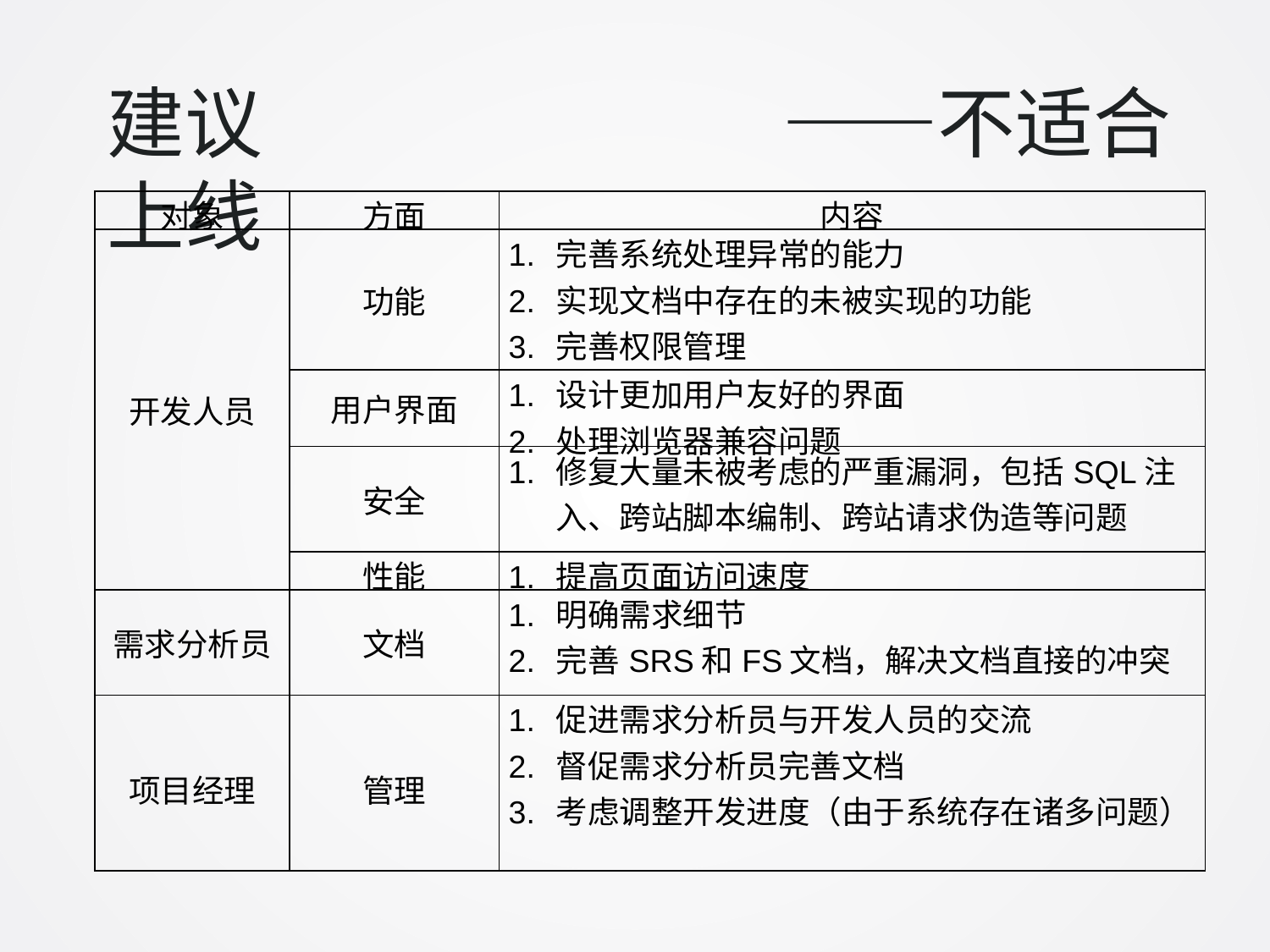

建议                              ——不适合上线
| 对象 | 方面 | 内容 |
| --- | --- | --- |
| 开发人员 | 功能 | 完善系统处理异常的能力 实现文档中存在的未被实现的功能 完善权限管理 |
|  | 用户界面 | 设计更加用户友好的界面 处理浏览器兼容问题 |
|  | 安全 | 修复大量未被考虑的严重漏洞，包括SQL注入、跨站脚本编制、跨站请求伪造等问题 |
|  | 性能 | 提高页面访问速度 |
| 需求分析员 | 文档 | 明确需求细节 完善SRS和FS文档，解决文档直接的冲突 |
| 项目经理 | 管理 | 促进需求分析员与开发人员的交流 督促需求分析员完善文档 考虑调整开发进度（由于系统存在诸多问题） |